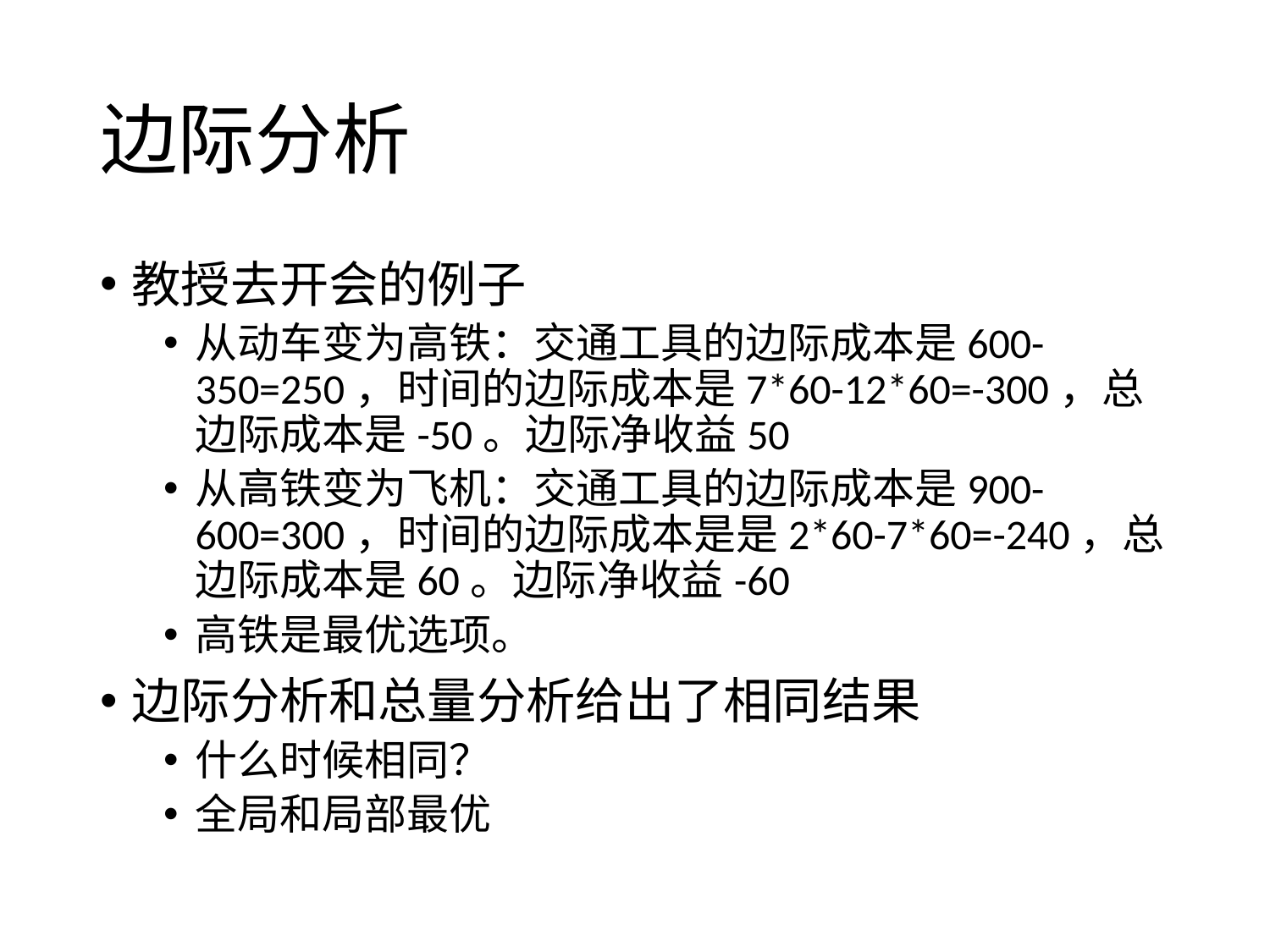

# 边际分析
教授去开会的例子
从动车变为高铁：交通工具的边际成本是600-350=250，时间的边际成本是7*60-12*60=-300，总边际成本是-50。边际净收益50
从高铁变为飞机：交通工具的边际成本是900-600=300，时间的边际成本是是2*60-7*60=-240，总边际成本是60。边际净收益-60
高铁是最优选项。
边际分析和总量分析给出了相同结果
什么时候相同？
全局和局部最优